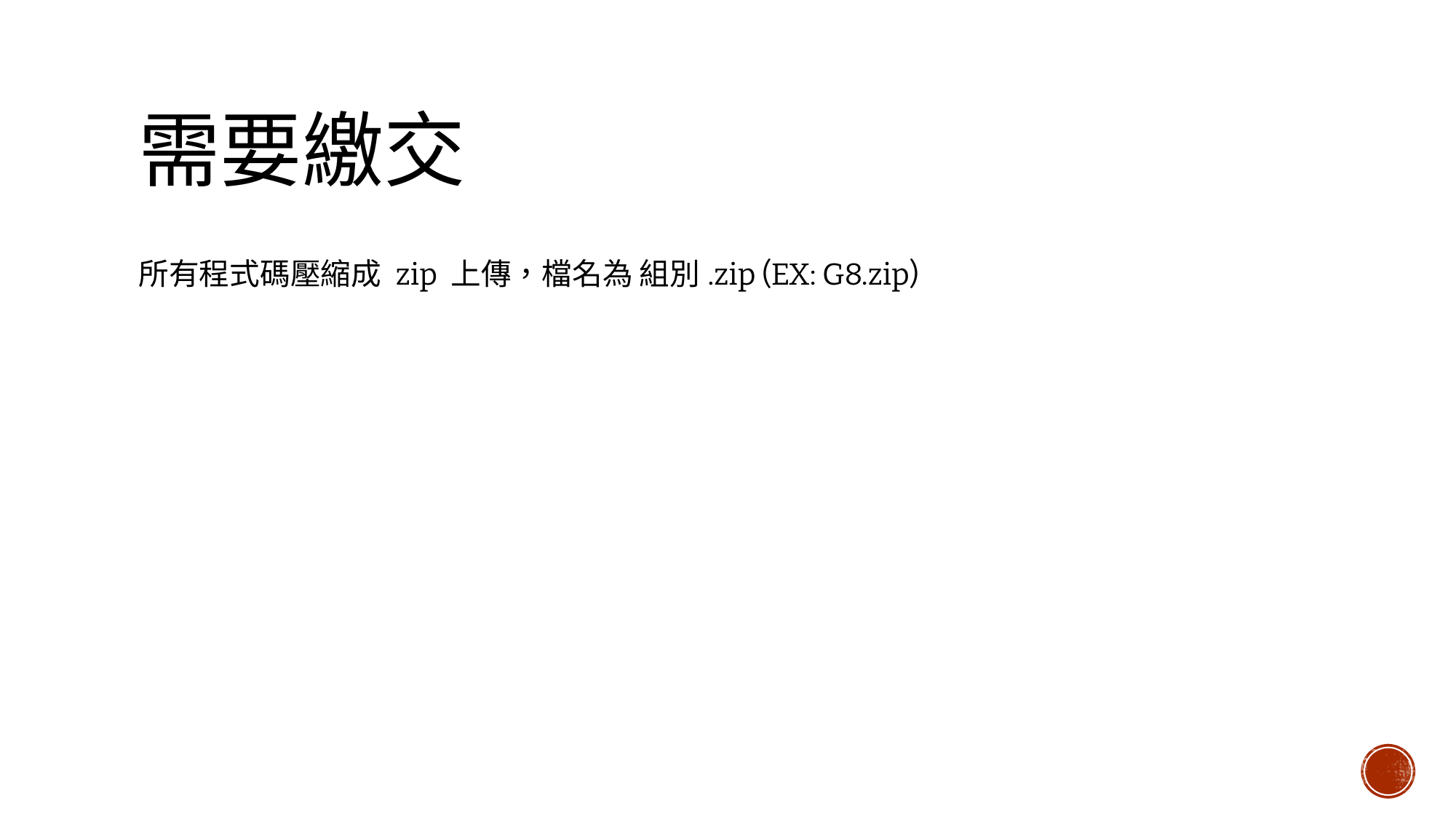

# 需要繳交
所有程式碼壓縮成 zip 上傳，檔名為 組別.zip (EX: G8.zip)